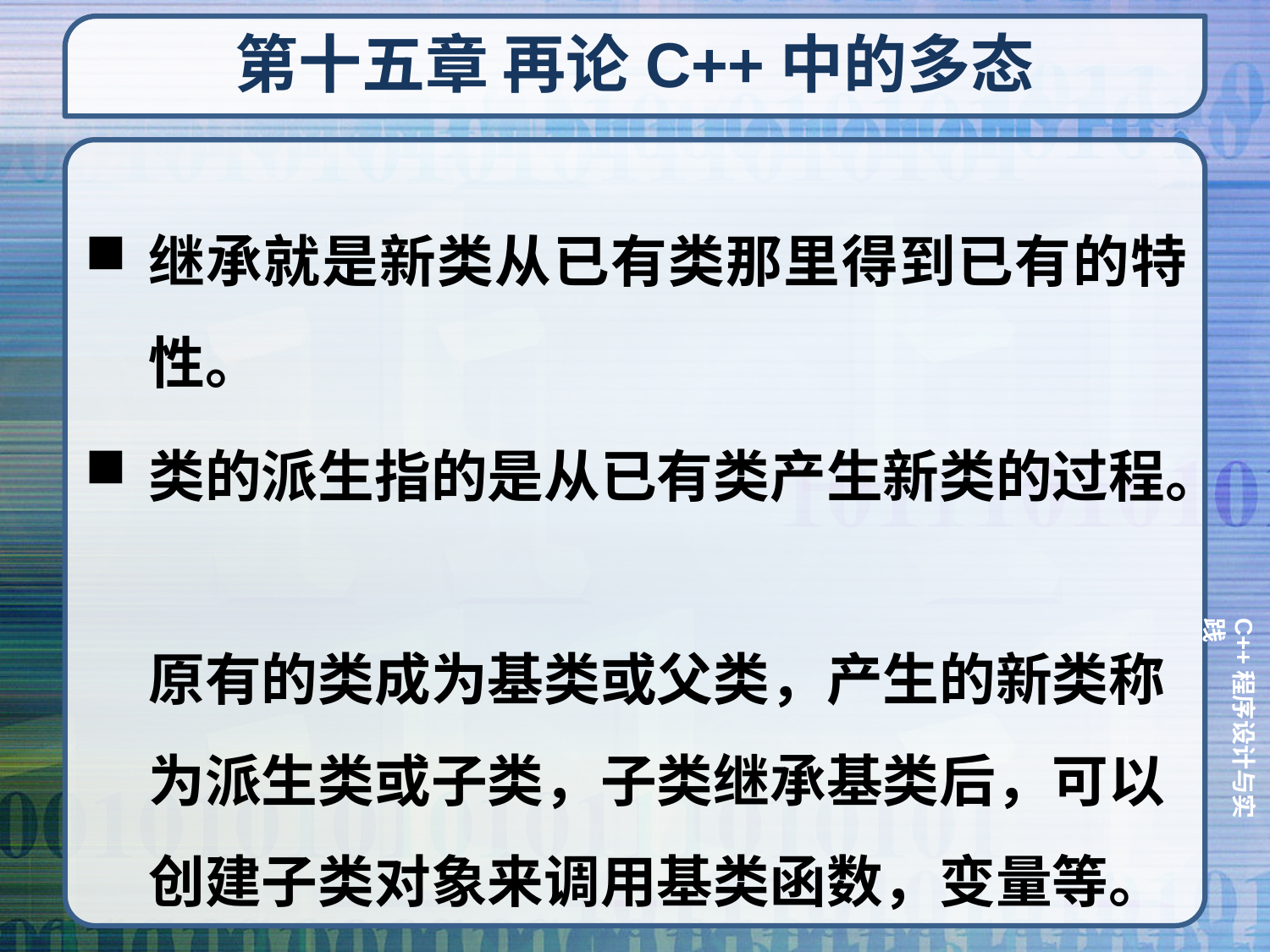

# 第十五章 再论C++中的多态
继承就是新类从已有类那里得到已有的特性。
类的派生指的是从已有类产生新类的过程。
原有的类成为基类或父类，产生的新类称为派生类或子类，子类继承基类后，可以创建子类对象来调用基类函数，变量等。